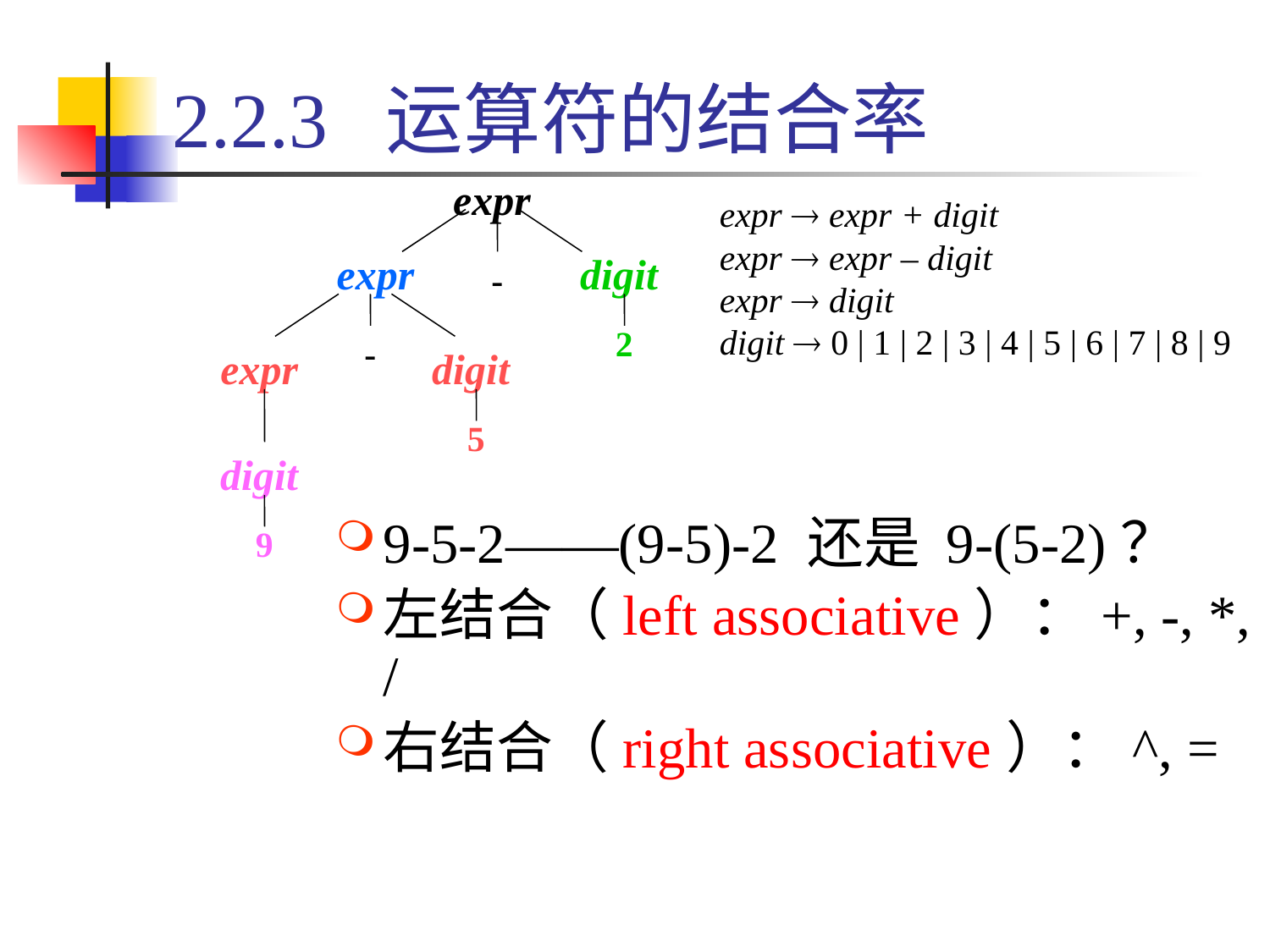

# 2.2.3  运算符的结合率
expr

expr
digit
-

2
-
expr
digit

5
digit

9
expr → expr + digit
expr → expr – digit
expr → digit
digit → 0 | 1 | 2 | 3 | 4 | 5 | 6 | 7 | 8 | 9
9-5-2——(9-5)-2 还是 9-(5-2)？
左结合（left associative）：+, -, *, /
右结合（right associative）：^, =